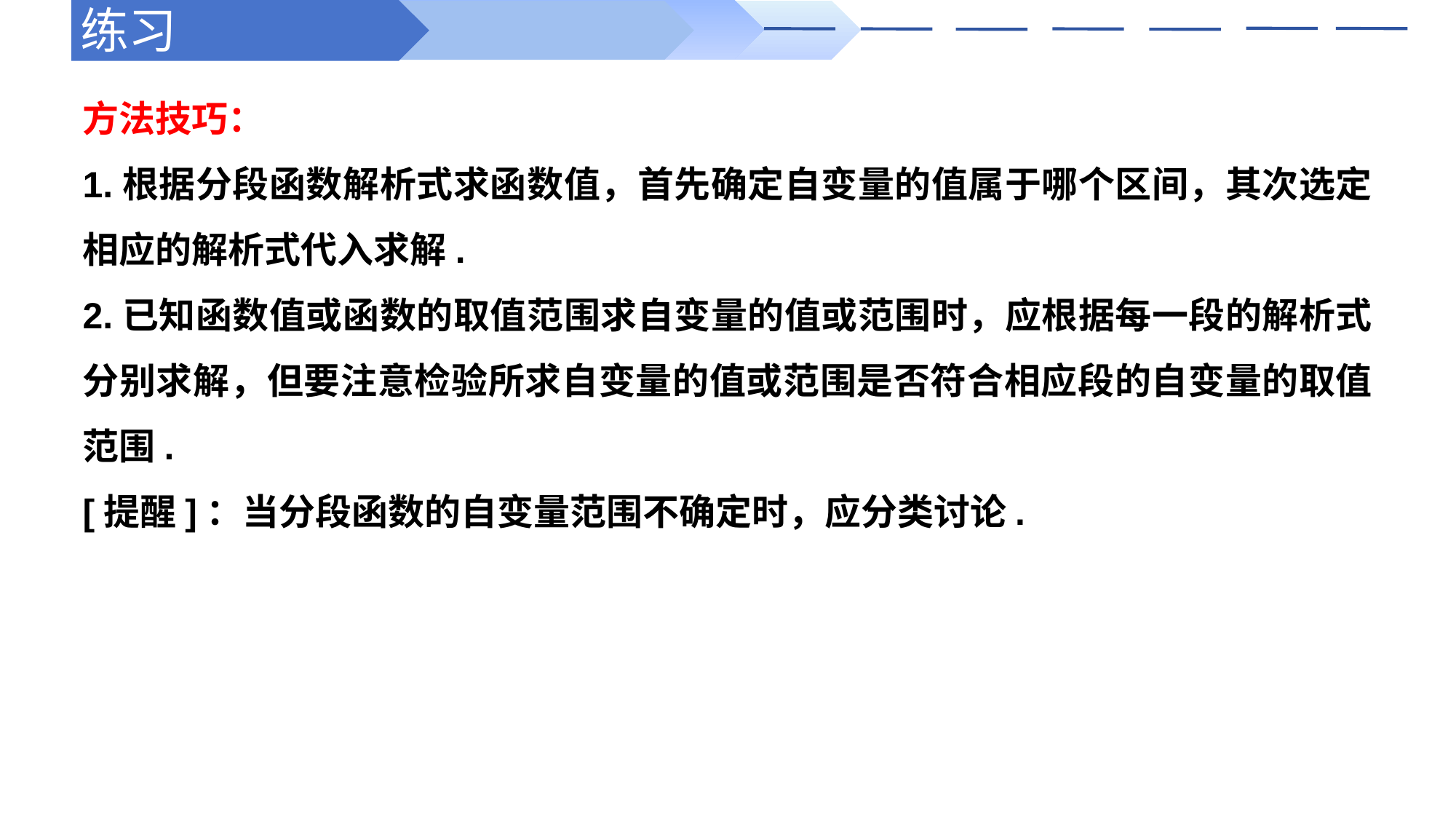

练习

方法技巧：
1.根据分段函数解析式求函数值，首先确定自变量的值属于哪个区间，其次选定相应的解析式代入求解.
2.已知函数值或函数的取值范围求自变量的值或范围时，应根据每一段的解析式分别求解，但要注意检验所求自变量的值或范围是否符合相应段的自变量的取值范围.
[提醒]：当分段函数的自变量范围不确定时，应分类讨论.